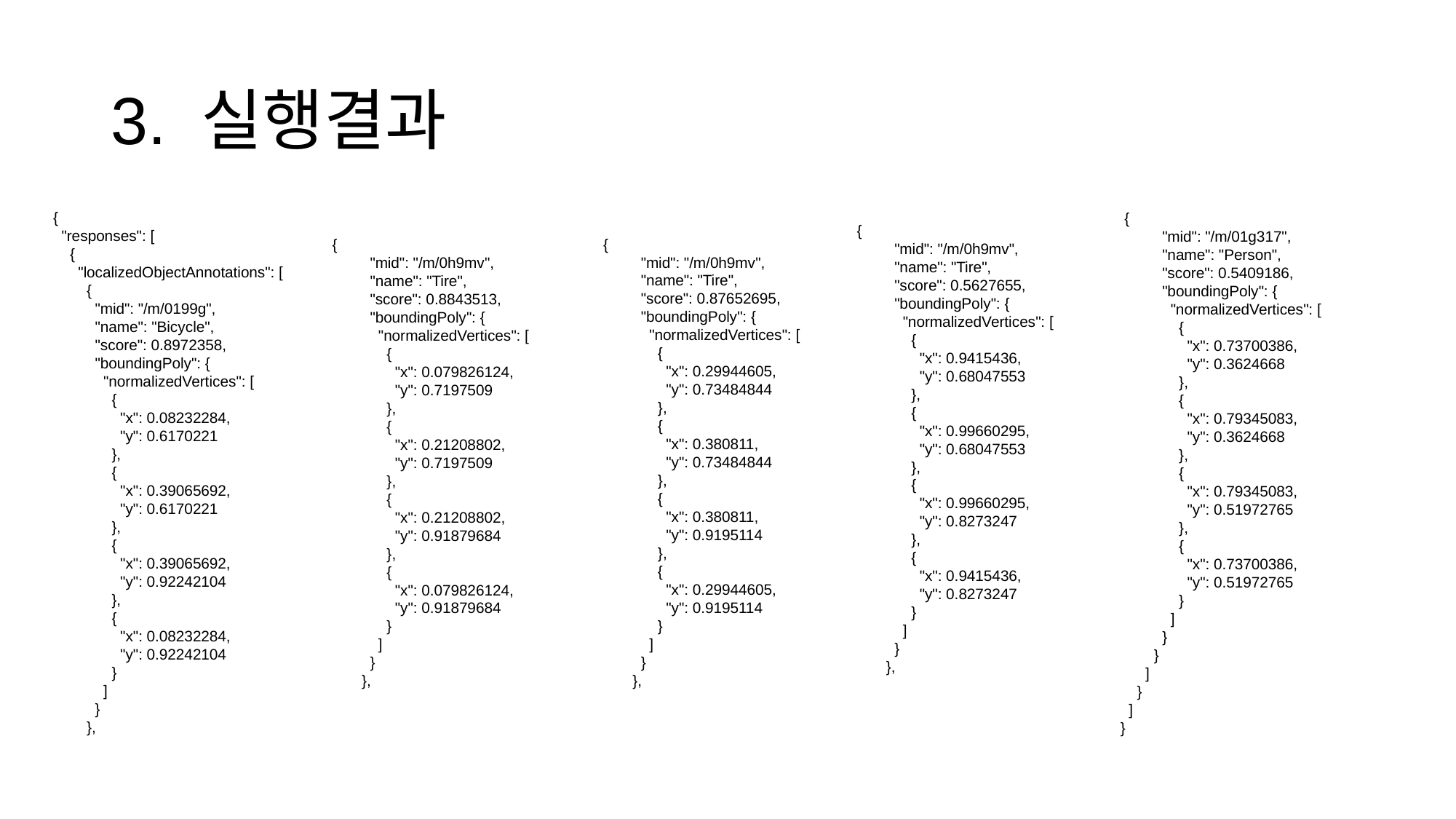

# 3. 실행결과
{
  "responses": [
    {
      "localizedObjectAnnotations": [
        {
          "mid": "/m/0199g",
          "name": "Bicycle",
          "score": 0.8972358,
          "boundingPoly": {
            "normalizedVertices": [
              {
                "x": 0.08232284,
                "y": 0.6170221
              },
              {
                "x": 0.39065692,
                "y": 0.6170221
              },
              {
                "x": 0.39065692,
                "y": 0.92242104
              },
              {
                "x": 0.08232284,
                "y": 0.92242104
              }
            ]
          }
        },
 {
          "mid": "/m/01g317",
          "name": "Person",
          "score": 0.5409186,
          "boundingPoly": {
            "normalizedVertices": [
              {
                "x": 0.73700386,
                "y": 0.3624668
              },
              {
                "x": 0.79345083,
                "y": 0.3624668
              },
              {
                "x": 0.79345083,
                "y": 0.51972765
              },
              {
                "x": 0.73700386,
                "y": 0.51972765
              }
            ]
          }
        }
      ]
    }
  ]
}
 {
          "mid": "/m/0h9mv",
          "name": "Tire",
          "score": 0.5627655,
          "boundingPoly": {
            "normalizedVertices": [
              {
                "x": 0.9415436,
                "y": 0.68047553
              },
              {
                "x": 0.99660295,
                "y": 0.68047553
              },
              {
                "x": 0.99660295,
                "y": 0.8273247
              },
              {
                "x": 0.9415436,
                "y": 0.8273247
              }
            ]
          }
        },
 {
          "mid": "/m/0h9mv",
          "name": "Tire",
          "score": 0.87652695,
          "boundingPoly": {
            "normalizedVertices": [
              {
                "x": 0.29944605,
                "y": 0.73484844
              },
              {
                "x": 0.380811,
                "y": 0.73484844
              },
              {
                "x": 0.380811,
                "y": 0.9195114
              },
              {
                "x": 0.29944605,
                "y": 0.9195114
              }
            ]
          }
        },
 {
          "mid": "/m/0h9mv",
          "name": "Tire",
          "score": 0.8843513,
          "boundingPoly": {
            "normalizedVertices": [
              {
                "x": 0.079826124,
                "y": 0.7197509
              },
              {
                "x": 0.21208802,
                "y": 0.7197509
              },
              {
                "x": 0.21208802,
                "y": 0.91879684
              },
              {
                "x": 0.079826124,
                "y": 0.91879684
              }
            ]
          }
        },